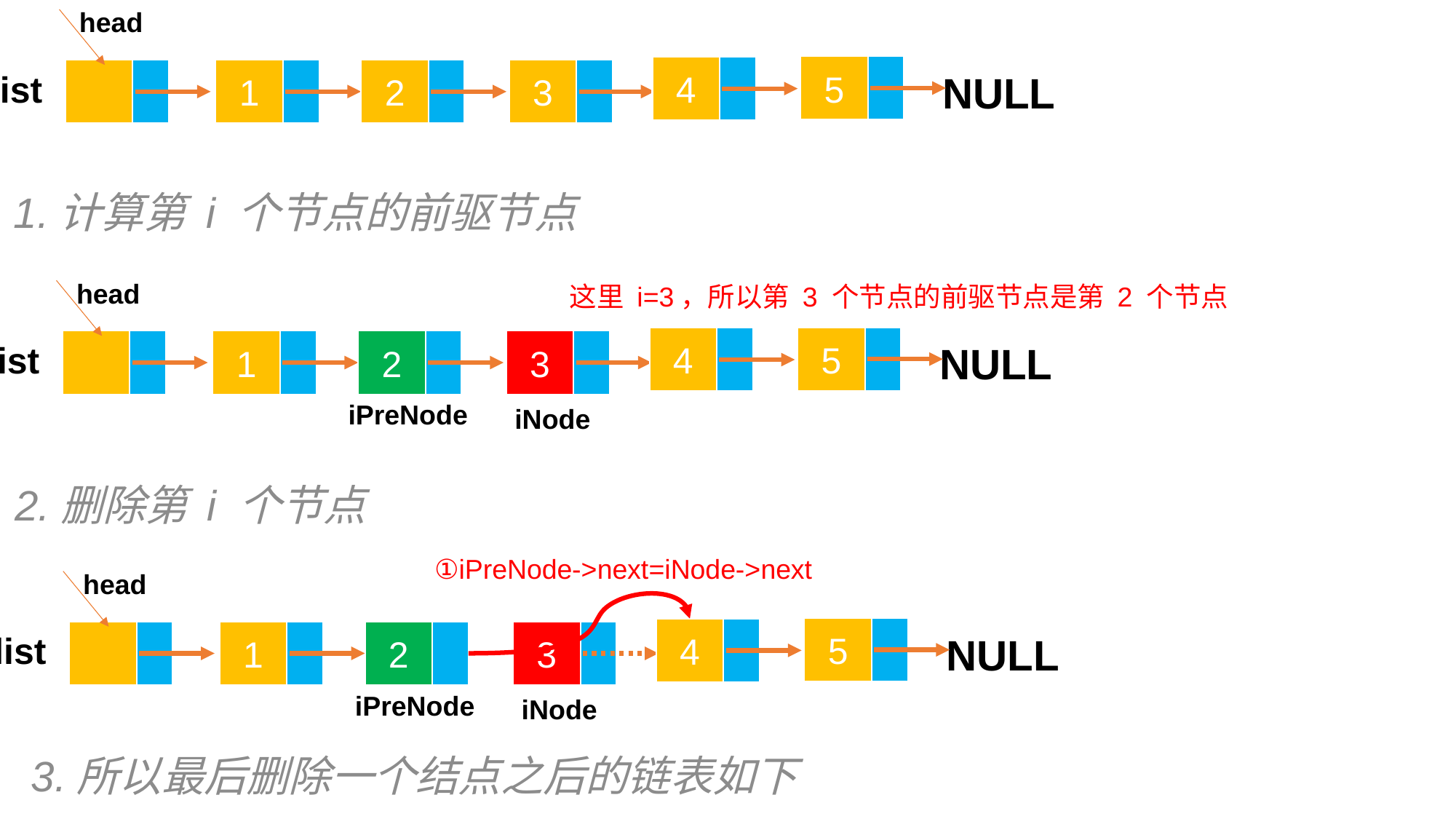

head
i=3
ele=
5

4

1

2

3

list
NULL
1.计算第 i 个节点的前驱节点
head
这里 i=3，所以第 3 个节点的前驱节点是第 2 个节点
i=3
ele=
5

4

1

2

3

list
NULL
iPreNode
iNode
2.删除第 i 个节点
①iPreNode->next=iNode->next
head
i=3
ele=iNode->data=3
5

4

1

2

3

list
NULL
iPreNode
iNode
3.所以最后删除一个结点之后的链表如下
head
5

4

1

2

list
NULL